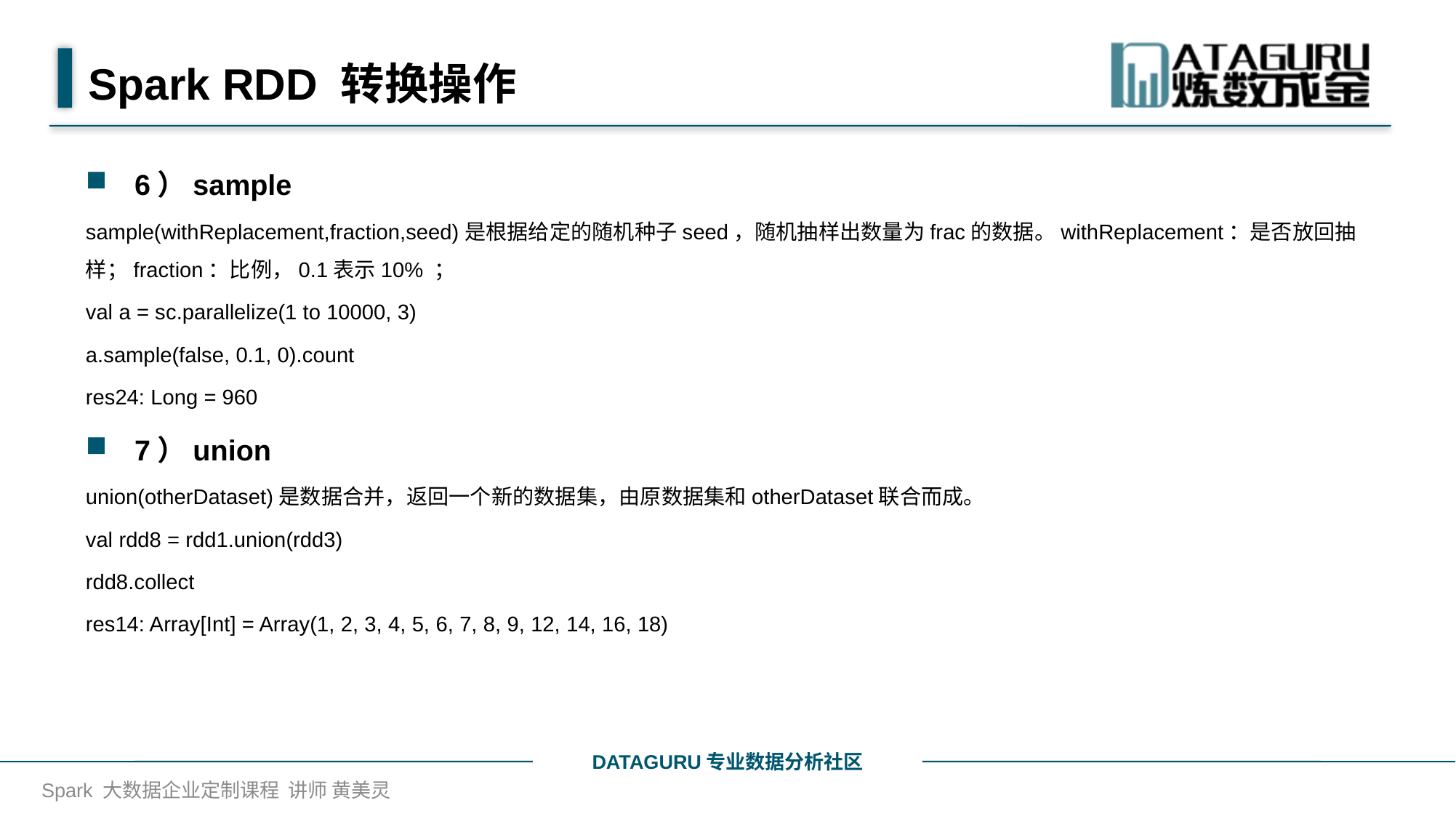

# Spark RDD 转换操作
6）sample
sample(withReplacement,fraction,seed)是根据给定的随机种子seed，随机抽样出数量为frac的数据。withReplacement：是否放回抽样；fraction：比例，0.1表示10% ；
val a = sc.parallelize(1 to 10000, 3)
a.sample(false, 0.1, 0).count
res24: Long = 960
7）union
union(otherDataset)是数据合并，返回一个新的数据集，由原数据集和otherDataset联合而成。
val rdd8 = rdd1.union(rdd3)
rdd8.collect
res14: Array[Int] = Array(1, 2, 3, 4, 5, 6, 7, 8, 9, 12, 14, 16, 18)